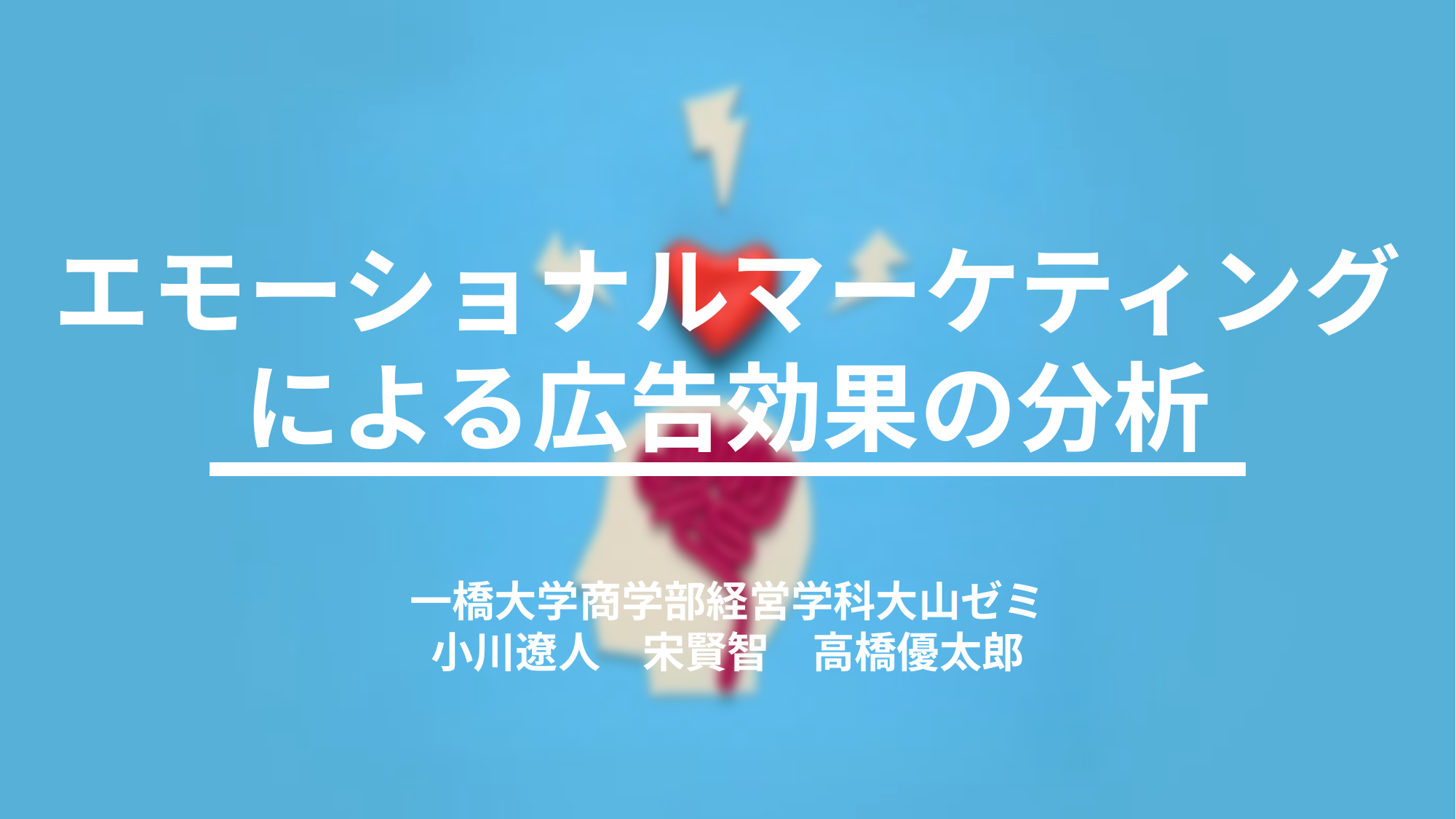

エモーショナルマーケティングによる広告効果の分析
一橋大学商学部経営学科大山ゼミ
小川遼人　宋賢智　高橋優太郎